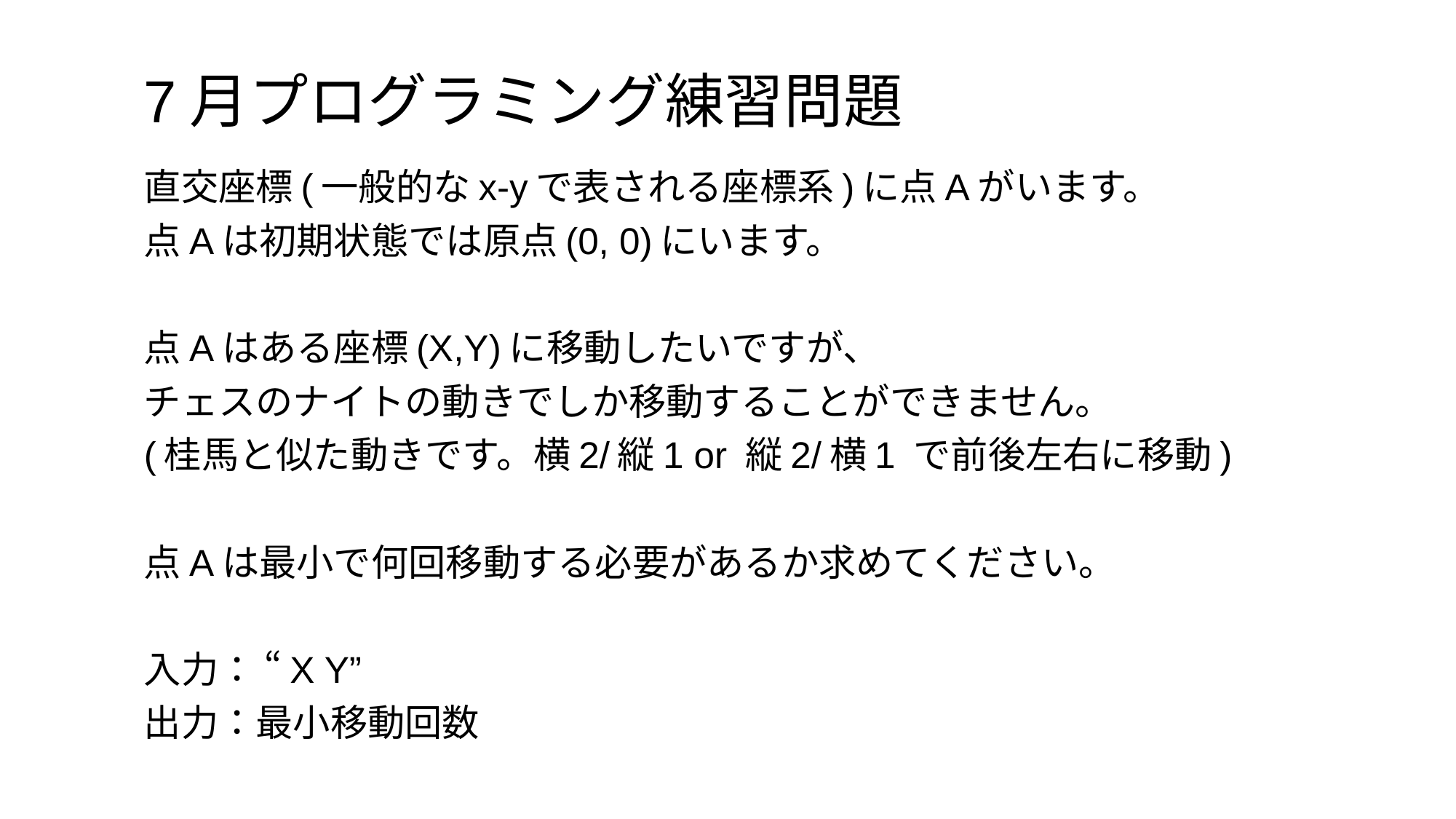

# 7月プログラミング練習問題
直交座標(一般的なx-yで表される座標系)に点Aがいます。
点Aは初期状態では原点(0, 0)にいます。

点Aはある座標(X,Y)に移動したいですが、
チェスのナイトの動きでしか移動することができません。
(桂馬と似た動きです。横2/縦1 or 縦2/横1 で前後左右に移動)

点Aは最小で何回移動する必要があるか求めてください。

入力： “X Y”
出力：最小移動回数